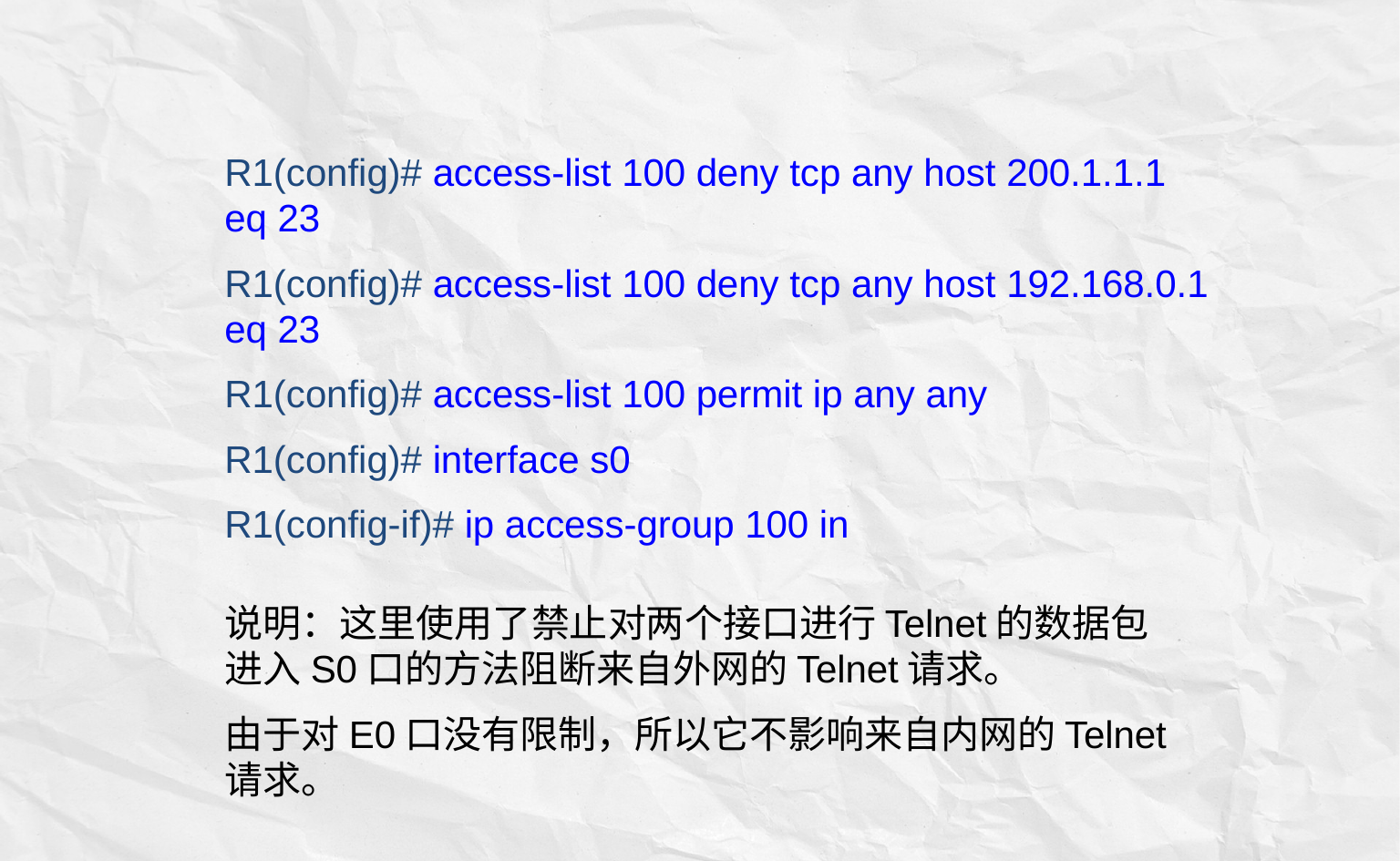

R1(config)# access-list 100 deny tcp any host 200.1.1.1 eq 23
R1(config)# access-list 100 deny tcp any host 192.168.0.1 eq 23
R1(config)# access-list 100 permit ip any any
R1(config)# interface s0
R1(config-if)# ip access-group 100 in
说明：这里使用了禁止对两个接口进行Telnet的数据包进入S0口的方法阻断来自外网的Telnet请求。
由于对E0口没有限制，所以它不影响来自内网的Telnet请求。

72